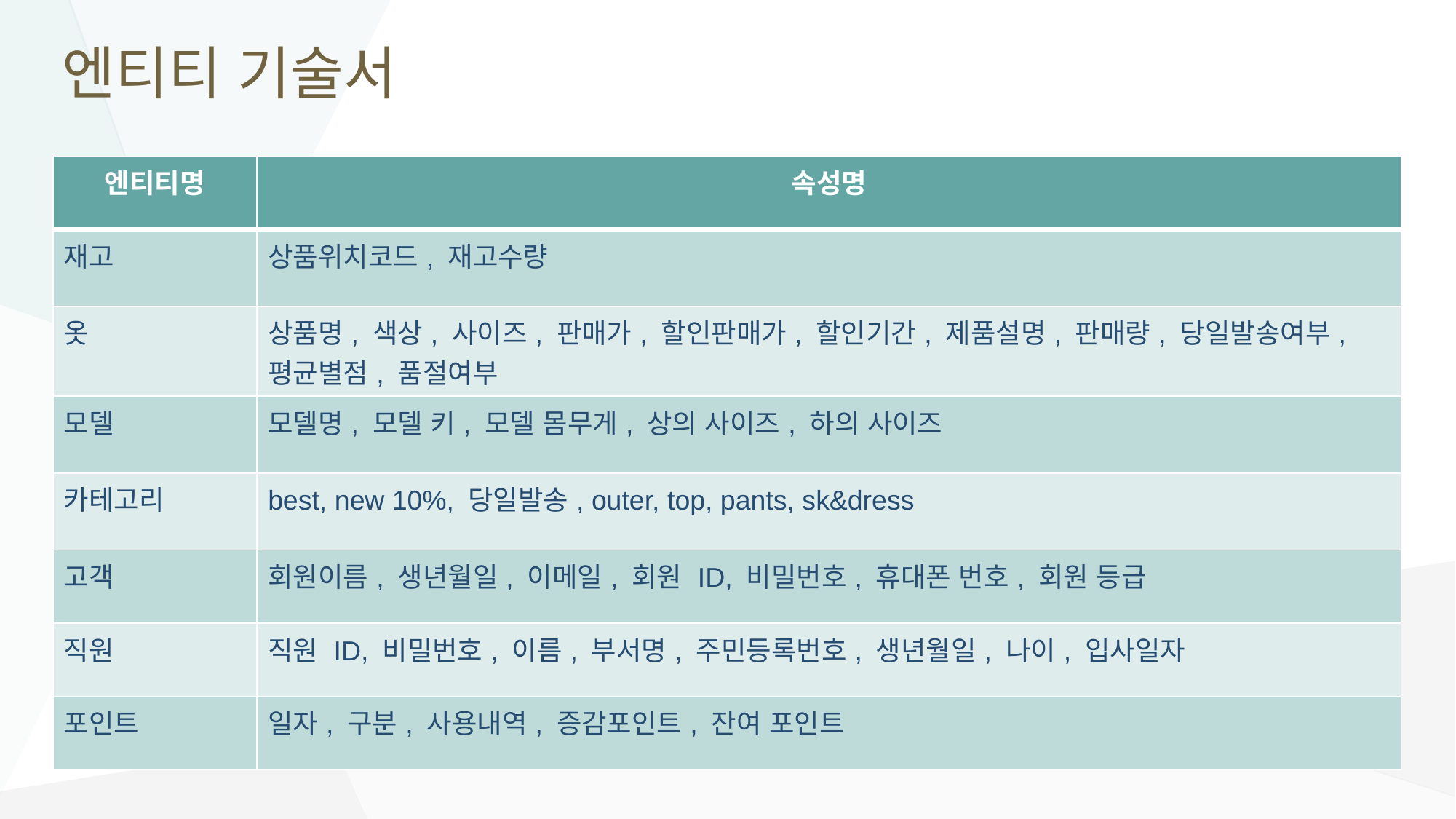

# 엔티티 기술서
| 엔티티명 | 속성명 |
| --- | --- |
| 재고 | 상품위치코드, 재고수량 |
| 옷 | 상품명, 색상, 사이즈, 판매가, 할인판매가, 할인기간, 제품설명, 판매량, 당일발송여부, 평균별점, 품절여부 |
| 모델 | 모델명, 모델 키, 모델 몸무게, 상의 사이즈, 하의 사이즈 |
| 카테고리 | best, new 10%, 당일발송, outer, top, pants, sk&dress |
| 고객 | 회원이름, 생년월일, 이메일, 회원 ID, 비밀번호, 휴대폰 번호, 회원 등급 |
| 직원 | 직원 ID, 비밀번호, 이름, 부서명, 주민등록번호, 생년월일, 나이, 입사일자 |
| 포인트 | 일자, 구분, 사용내역, 증감포인트, 잔여 포인트 |